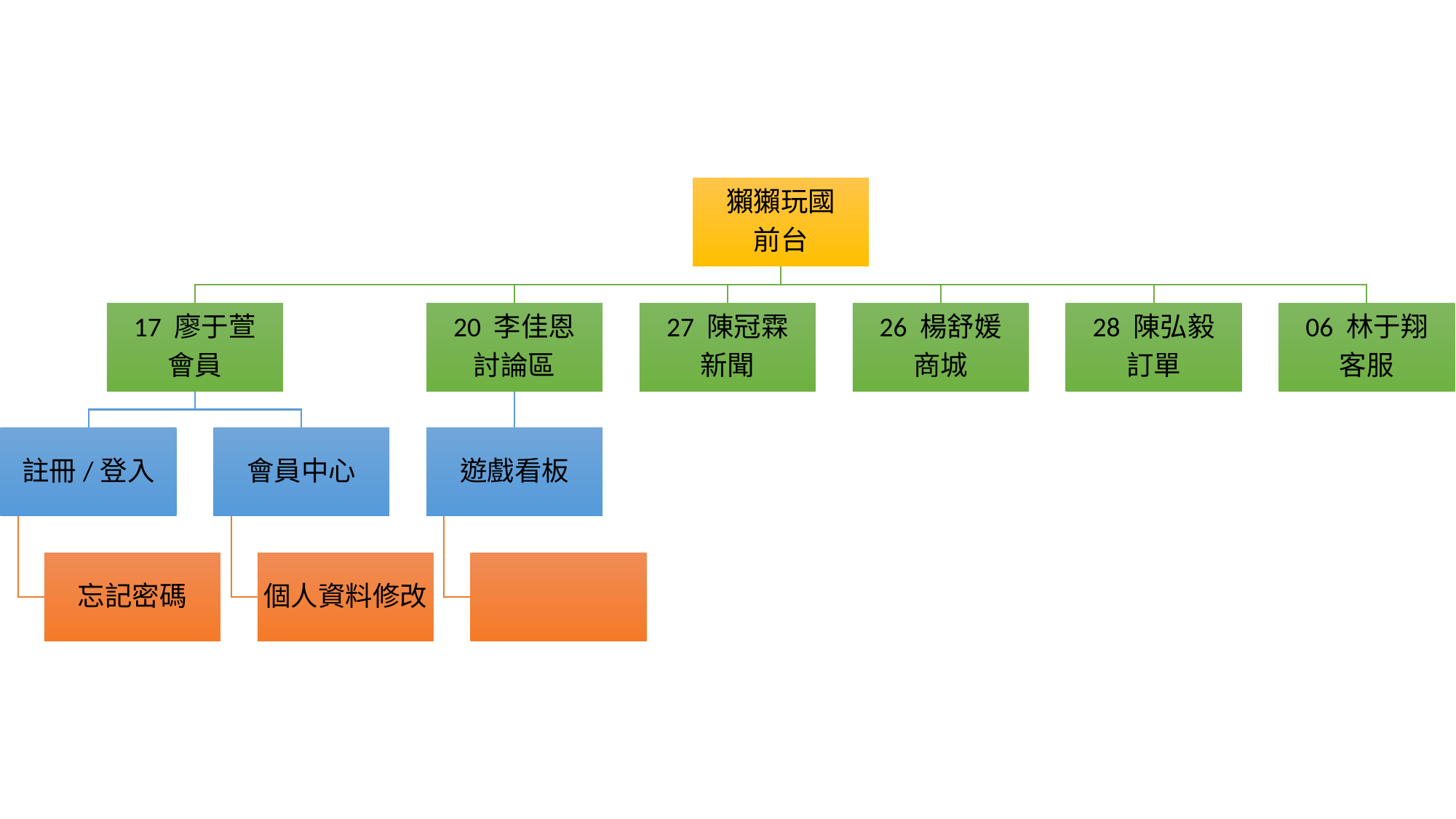

獺獺玩國
前台
17 廖于萱
會員
註冊/登入
忘記密碼
會員中心
個人資料修改
20 李佳恩
討論區
遊戲看板

27 陳冠霖
新聞
26 楊舒媛
商城
28 陳弘毅
訂單
06 林于翔
客服